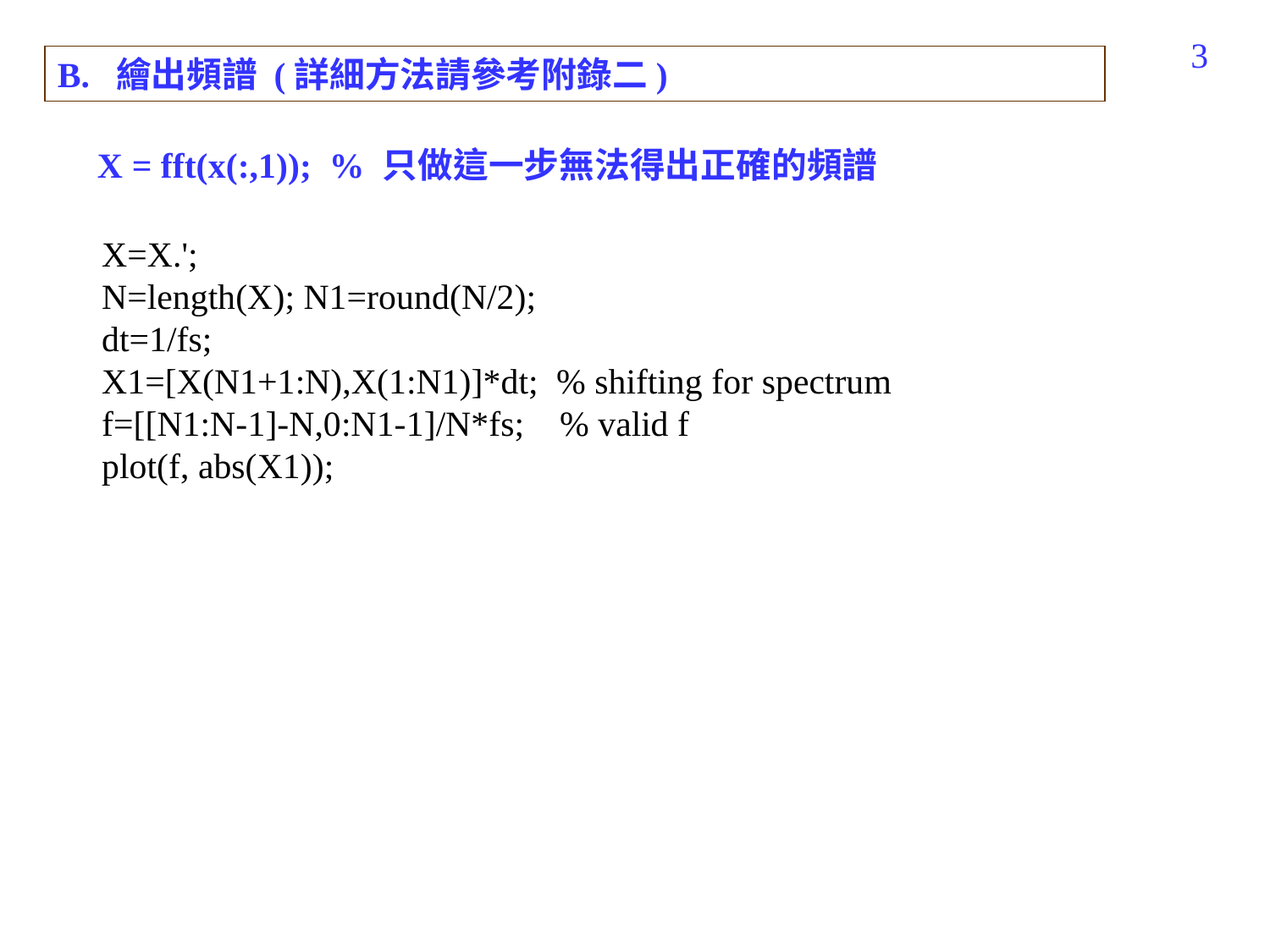

3
B.  繪出頻譜 (詳細方法請參考附錄二)
X = fft(x(:,1));  % 只做這一步無法得出正確的頻譜
X=X.';
N=length(X); N1=round(N/2);
dt=1/fs;
X1=[X(N1+1:N),X(1:N1)]*dt;  % shifting for spectrum
f=[[N1:N-1]-N,0:N1-1]/N*fs;    % valid f
plot(f, abs(X1));